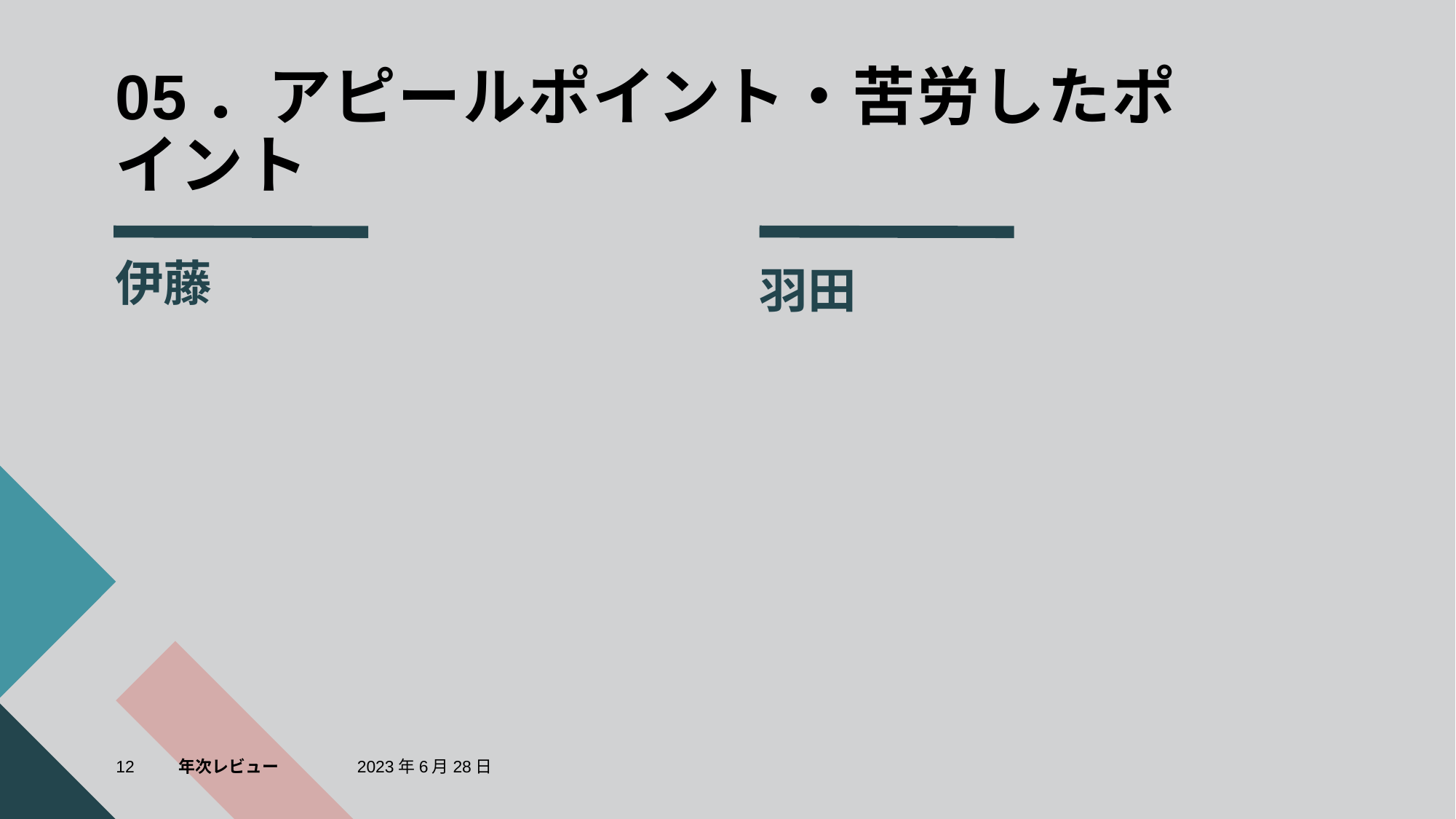

# 05．アピールポイント・苦労したポイント
伊藤
羽田

12
年次レビュー
2023年6月28日